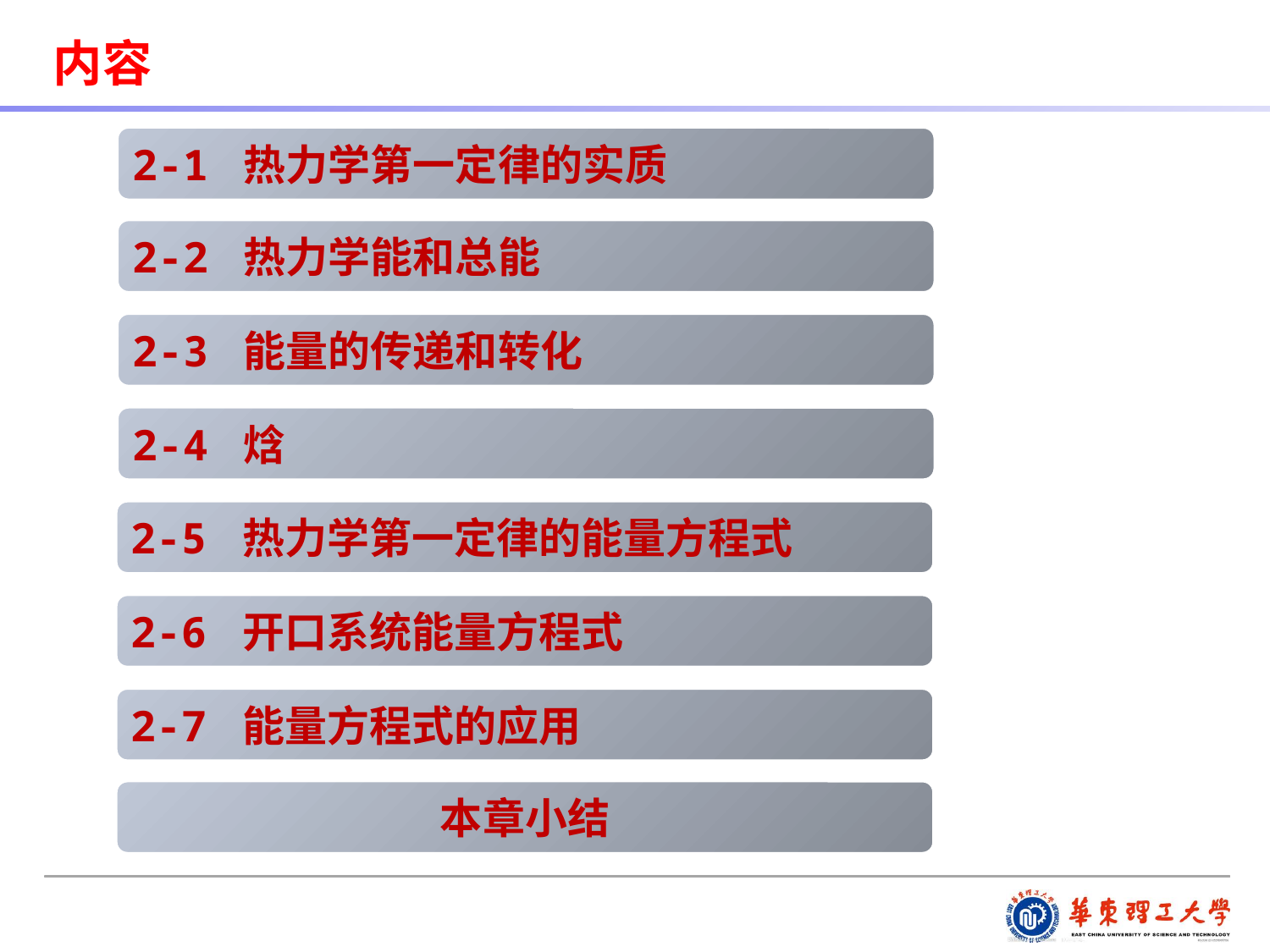

内容
2-1 热力学第一定律的实质
2-2 热力学能和总能
2-3 能量的传递和转化
2-4 焓
2-5 热力学第一定律的能量方程式
2-6 开口系统能量方程式
2-7 能量方程式的应用
本章小结